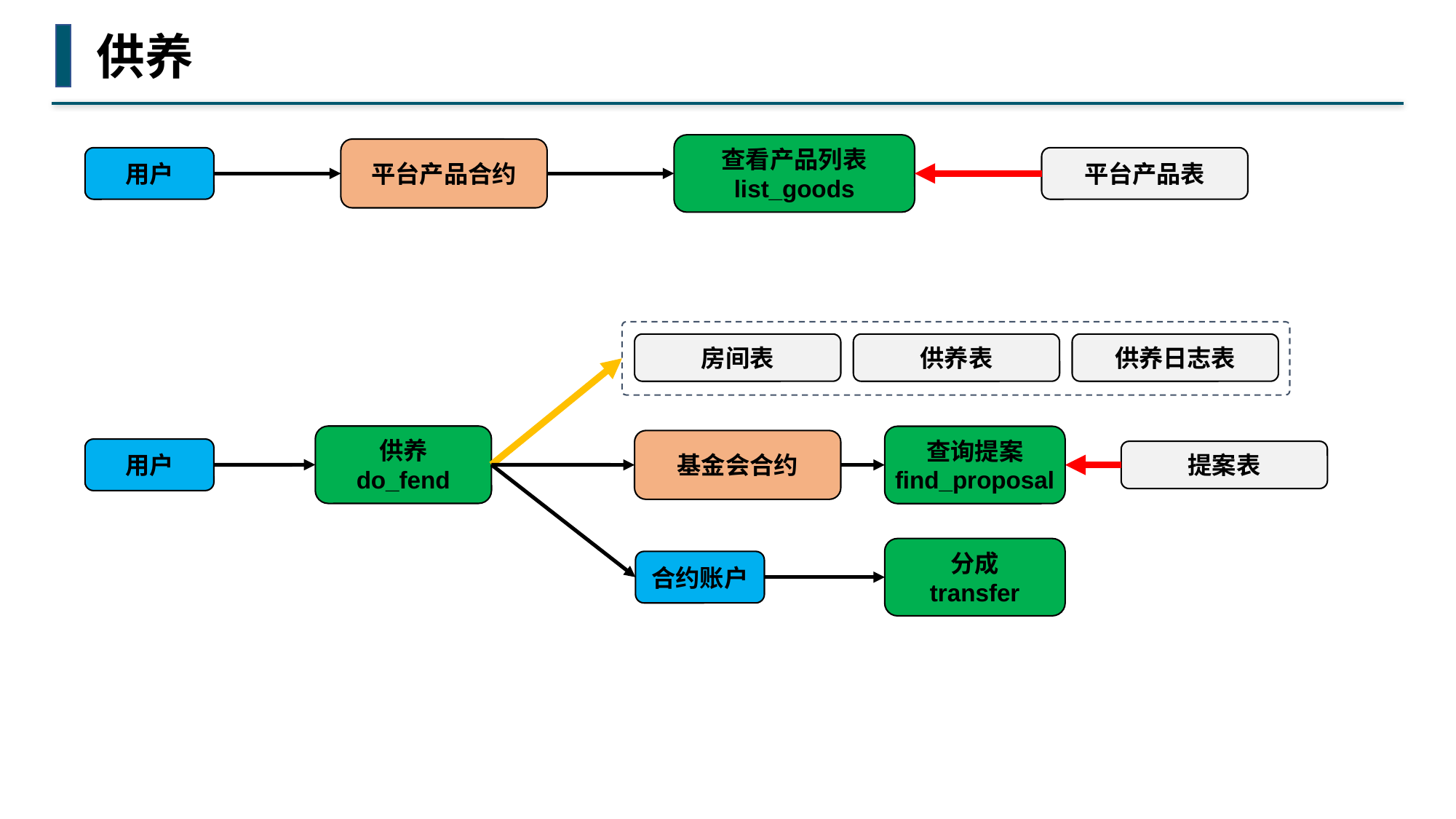

供养

查看产品列表
list_goods
平台产品合约
用户
平台产品表

房间表
供养表
供养日志表
供养
do_fend
查询提案
find_proposal
基金会合约
用户
提案表
分成
transfer
合约账户